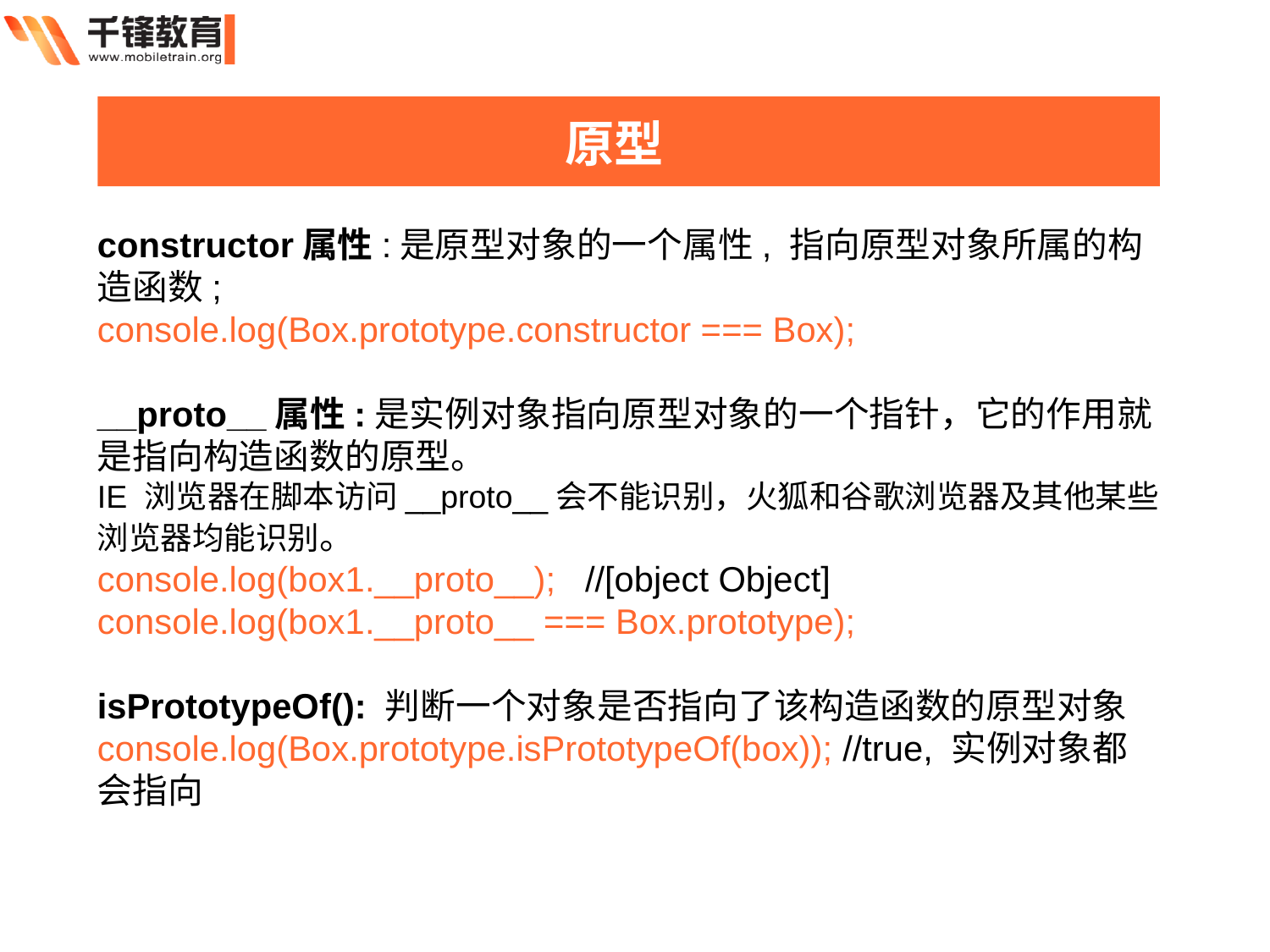

原型
constructor属性:是原型对象的一个属性, 指向原型对象所属的构造函数;
console.log(Box.prototype.constructor === Box);

__proto__属性:是实例对象指向原型对象的一个指针，它的作用就是指向构造函数的原型。
IE 浏览器在脚本访问__proto__会不能识别，火狐和谷歌浏览器及其他某些浏览器均能识别。
console.log(box1.__proto__);   //[object Object]
console.log(box1.__proto__ === Box.prototype);

isPrototypeOf(): 判断一个对象是否指向了该构造函数的原型对象
console.log(Box.prototype.isPrototypeOf(box)); //true, 实例对象都会指向